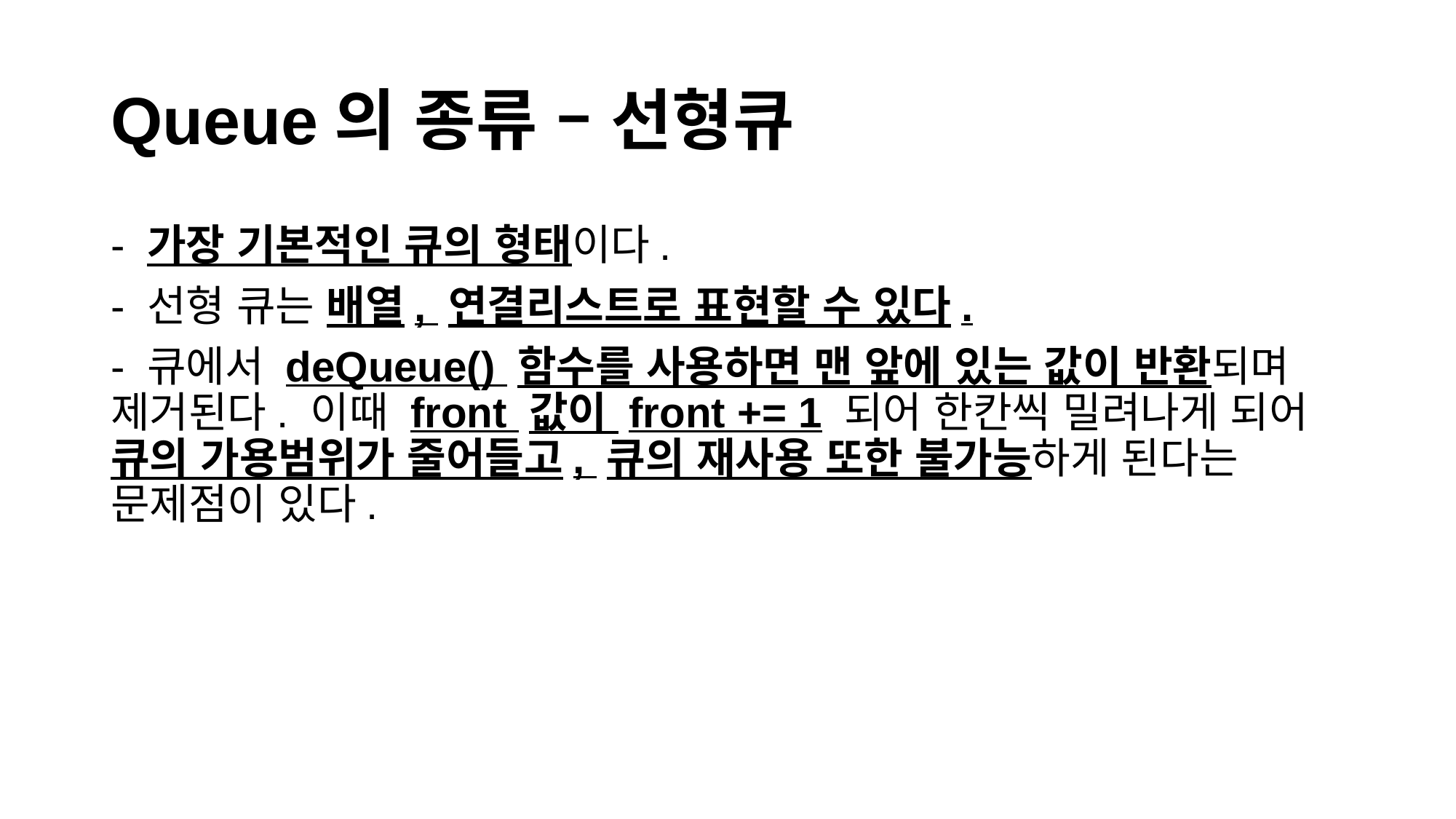

# Queue의 종류 – 선형큐
- 가장 기본적인 큐의 형태이다.
- 선형 큐는 배열, 연결리스트로 표현할 수 있다.
- 큐에서 deQueue() 함수를 사용하면 맨 앞에 있는 값이 반환되며 제거된다. 이때 front 값이 front += 1 되어 한칸씩 밀려나게 되어 큐의 가용범위가 줄어들고, 큐의 재사용 또한 불가능하게 된다는 문제점이 있다.